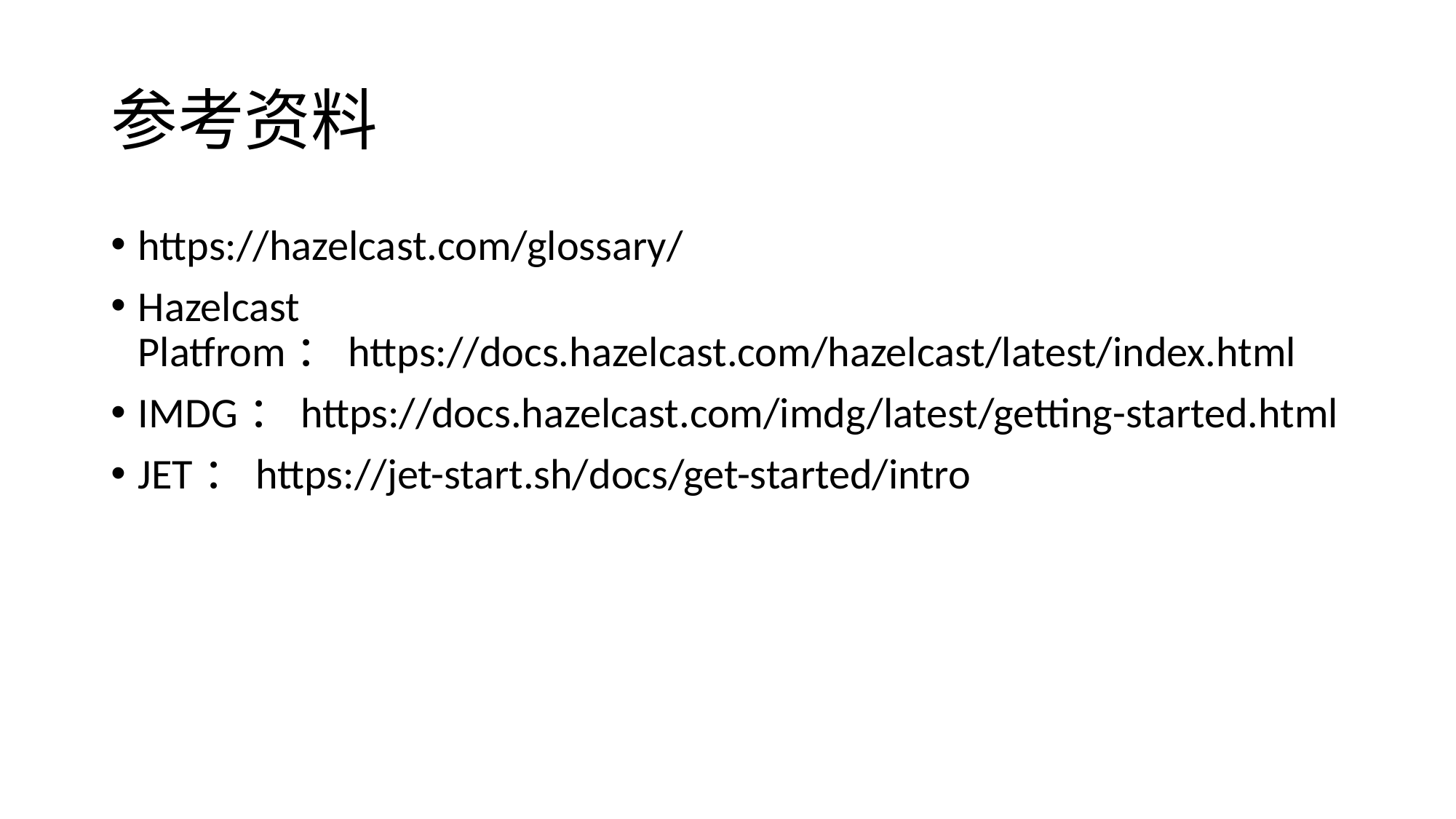

# 参考资料
https://hazelcast.com/glossary/
Hazelcast Platfrom：https://docs.hazelcast.com/hazelcast/latest/index.html
IMDG：https://docs.hazelcast.com/imdg/latest/getting-started.html
JET：https://jet-start.sh/docs/get-started/intro